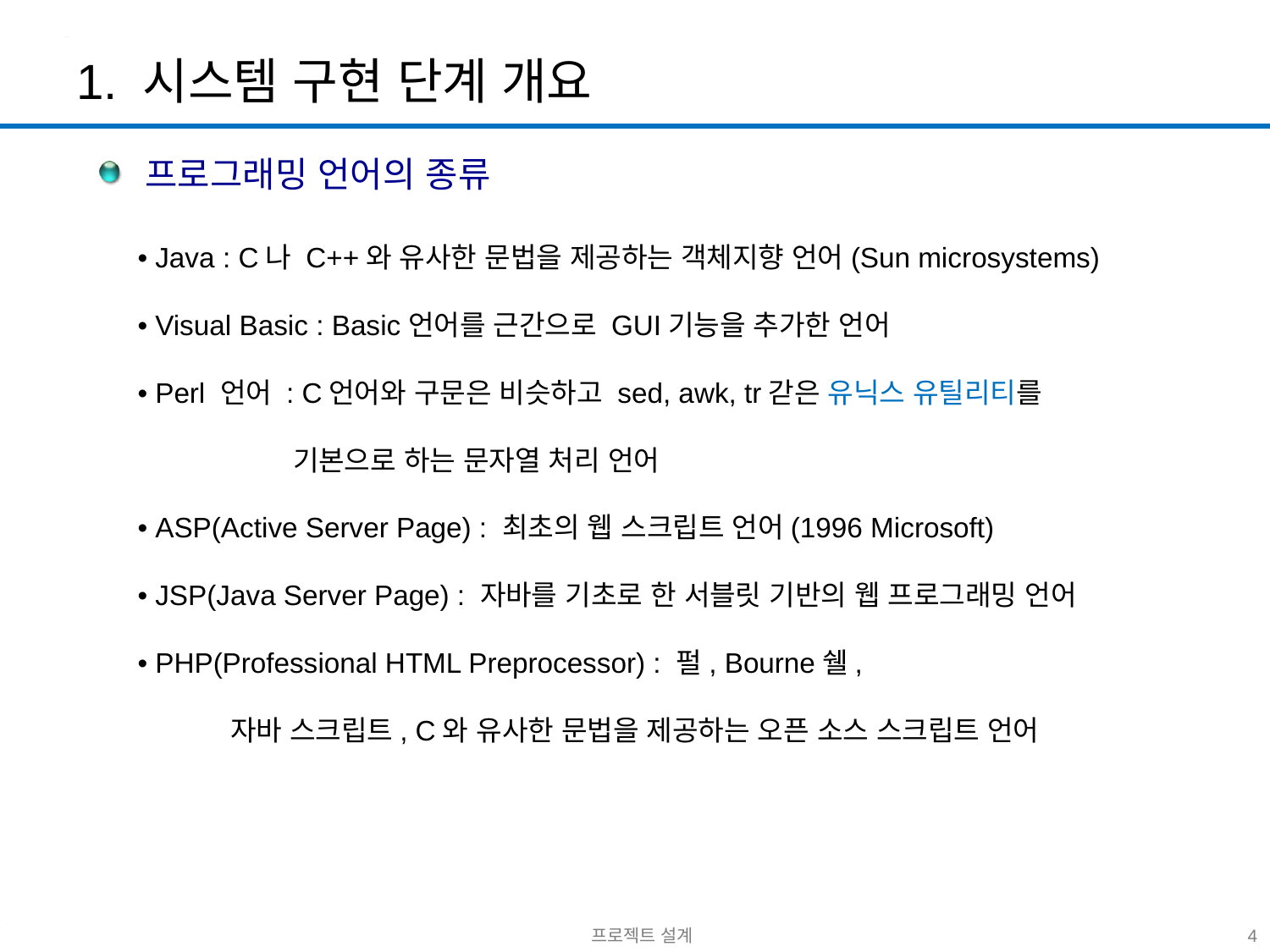

1. 시스템 구현 단계 개요
 프로그래밍 언어의 종류
• Java : C나 C++와 유사한 문법을 제공하는 객체지향 언어(Sun microsystems)
• Visual Basic : Basic언어를 근간으로 GUI기능을 추가한 언어
• Perl 언어 : C언어와 구문은 비슷하고 sed, awk, tr갇은 유닉스 유틸리티를
                   기본으로 하는 문자열 처리 언어
• ASP(Active Server Page) : 최초의 웹 스크립트 언어(1996 Microsoft)
• JSP(Java Server Page) : 자바를 기초로 한 서블릿 기반의 웹 프로그래밍 언어
• PHP(Professional HTML Preprocessor) : 펄, Bourne쉘,
           자바 스크립트, C와 유사한 문법을 제공하는 오픈 소스 스크립트 언어